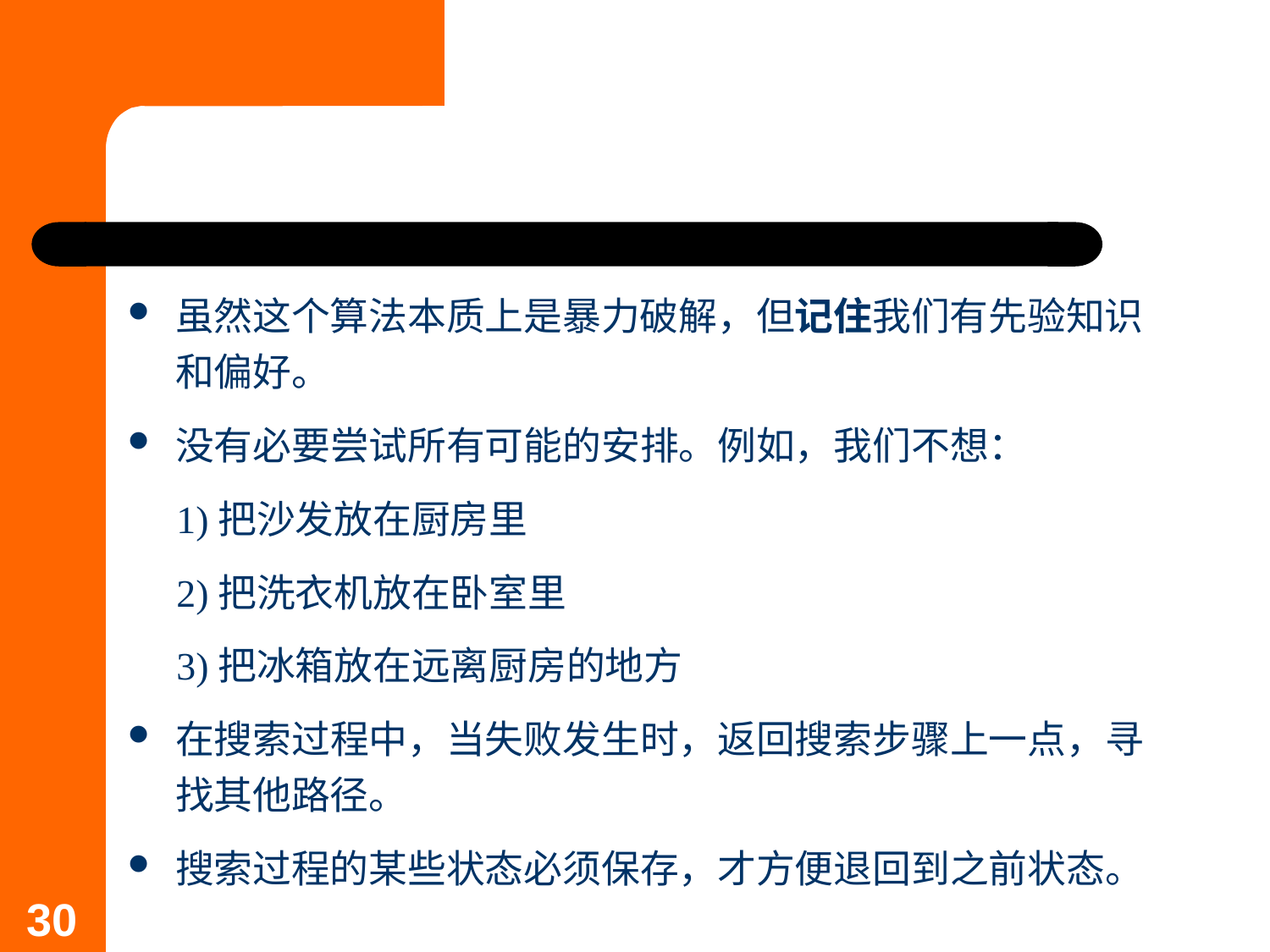

#
虽然这个算法本质上是暴力破解，但记住我们有先验知识和偏好。
没有必要尝试所有可能的安排。例如，我们不想：
     1)把沙发放在厨房里
     2)把洗衣机放在卧室里
     3)把冰箱放在远离厨房的地方
在搜索过程中，当失败发生时，返回搜索步骤上一点，寻找其他路径。
搜索过程的某些状态必须保存，才方便退回到之前状态。
30